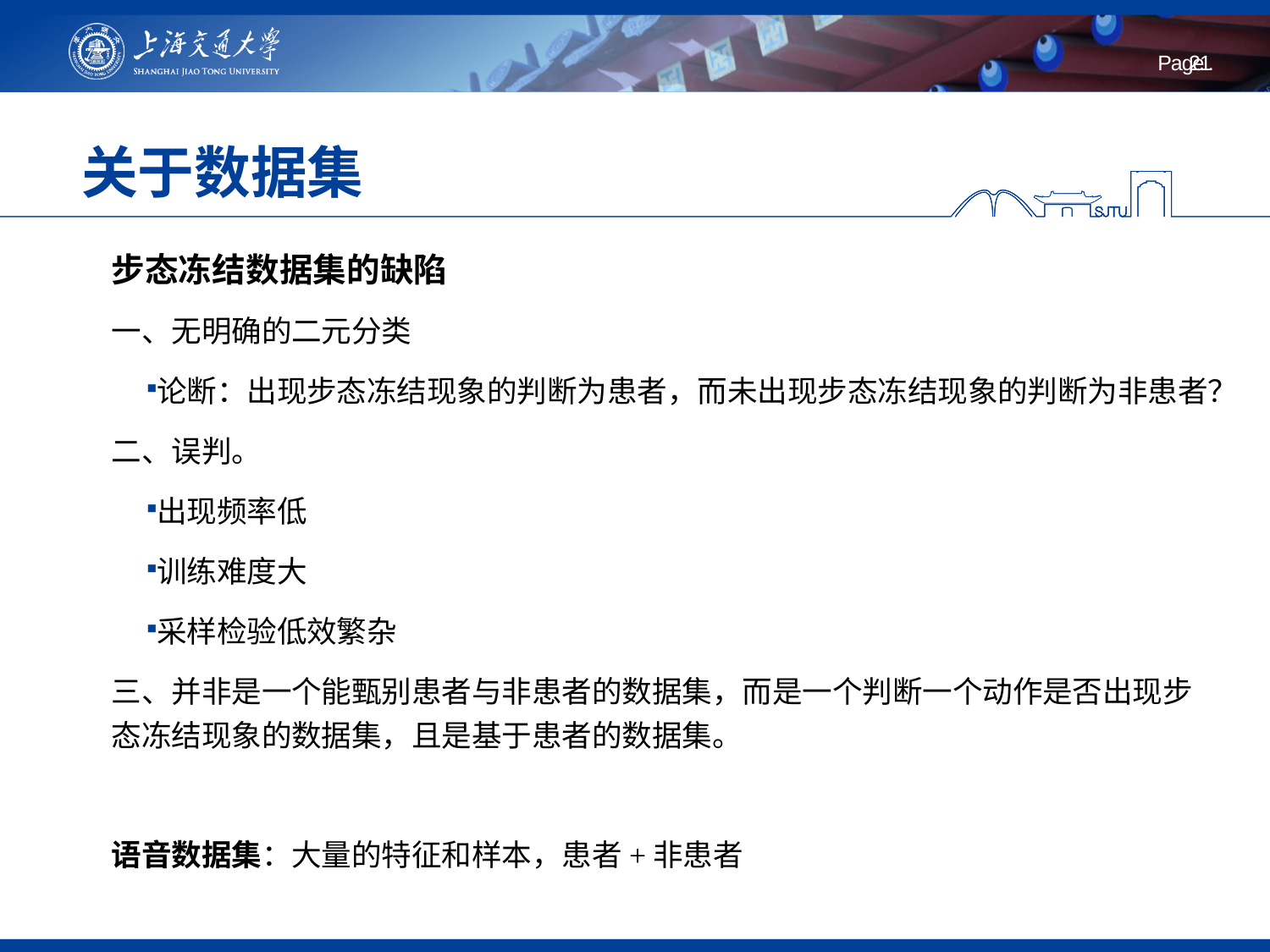

# 关于数据集
步态冻结数据集的缺陷
一、无明确的二元分类
论断：出现步态冻结现象的判断为患者，而未出现步态冻结现象的判断为非患者？
二、误判。
出现频率低
训练难度大
采样检验低效繁杂
三、并非是一个能甄别患者与非患者的数据集，而是一个判断一个动作是否出现步态冻结现象的数据集，且是基于患者的数据集。

语音数据集：大量的特征和样本，患者+非患者